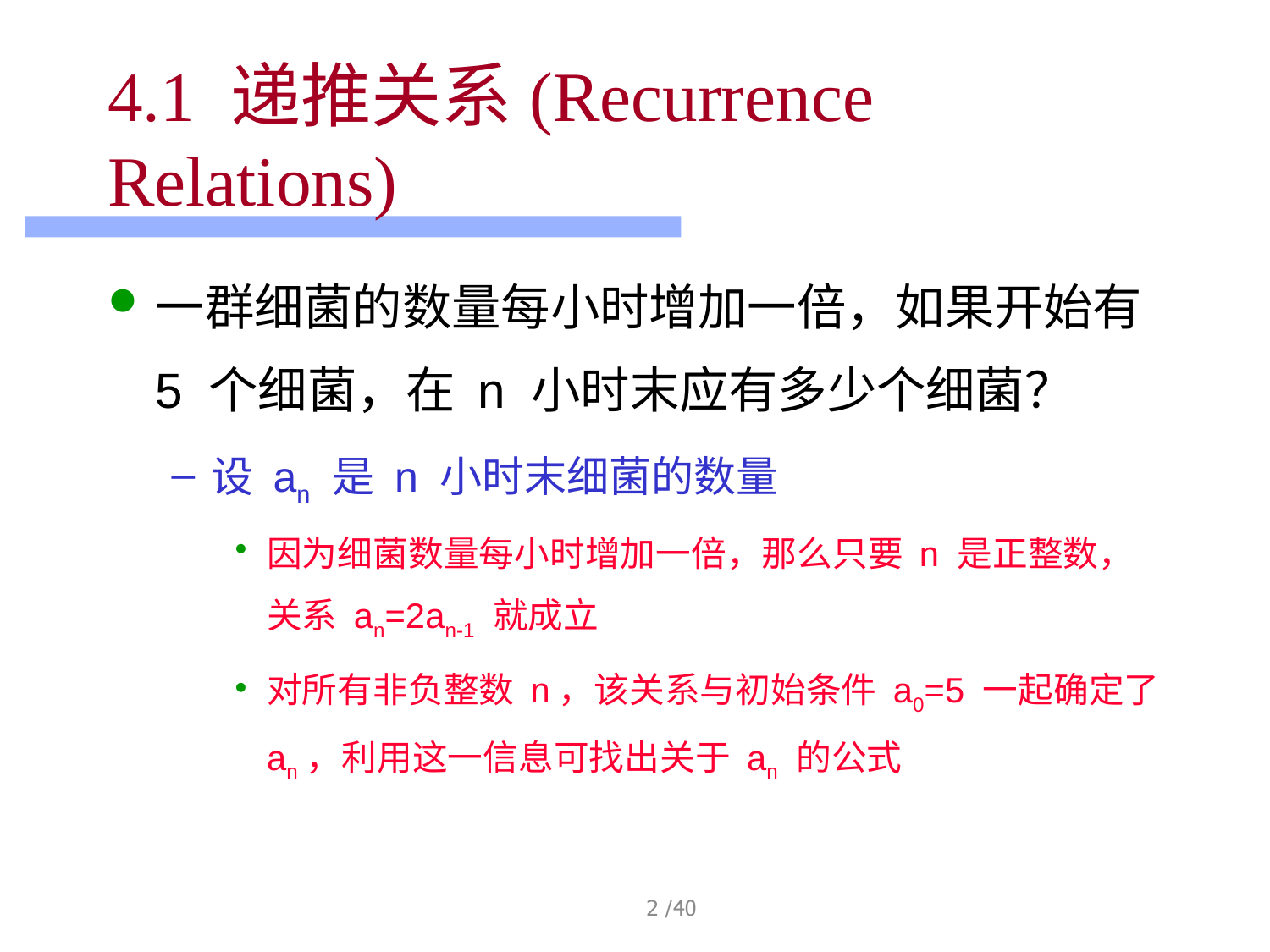

# 4.1 递推关系(Recurrence Relations)
一群细菌的数量每小时增加一倍，如果开始有 5 个细菌，在 n 小时末应有多少个细菌？
设 an 是 n 小时末细菌的数量
因为细菌数量每小时增加一倍，那么只要 n 是正整数，关系 an=2an-1 就成立
对所有非负整数 n，该关系与初始条件 a0=5 一起确定了 an，利用这一信息可找出关于 an 的公式
2
/40